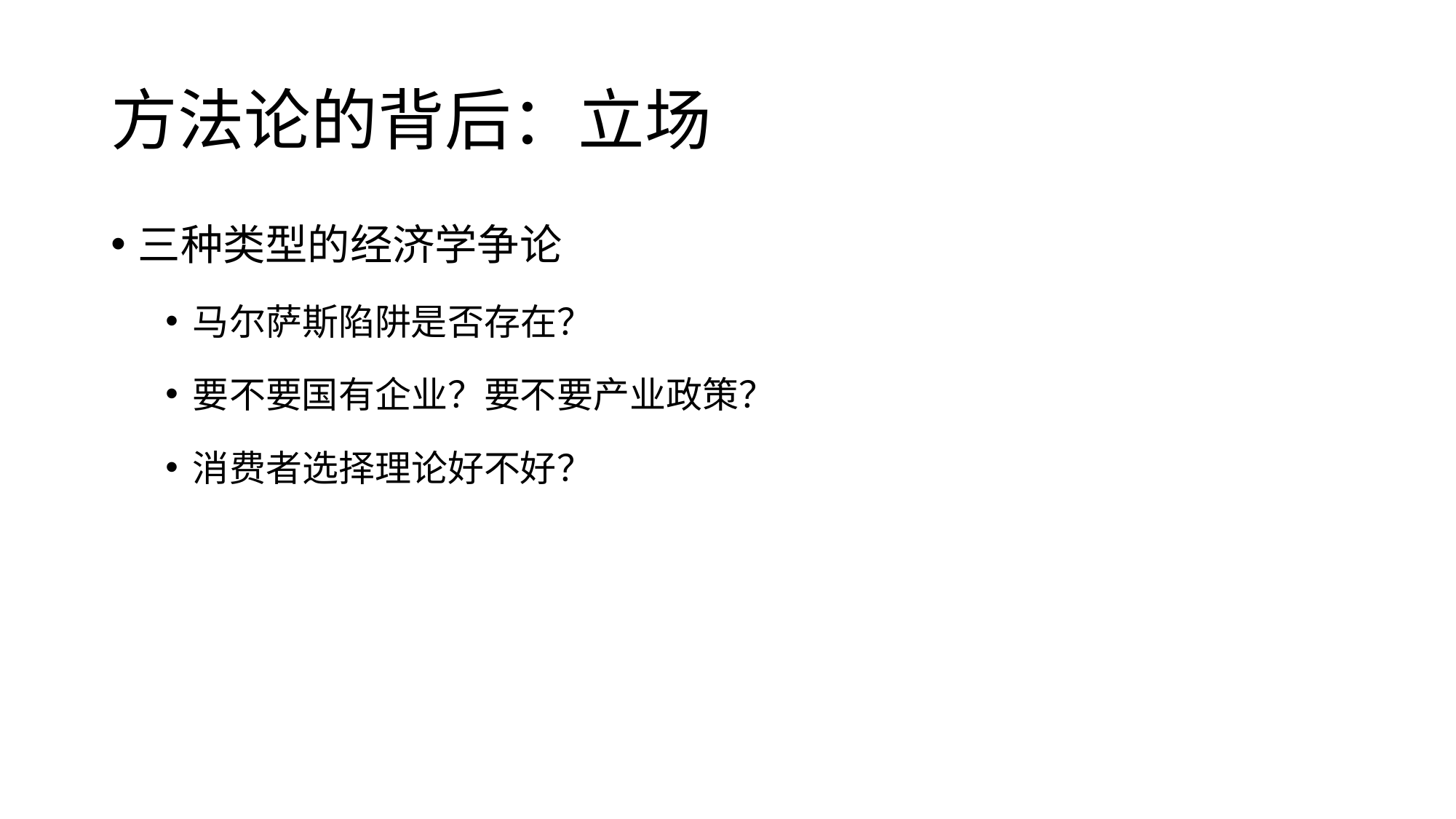

# 方法论的背后：立场
三种类型的经济学争论
马尔萨斯陷阱是否存在？
要不要国有企业？要不要产业政策？
消费者选择理论好不好？